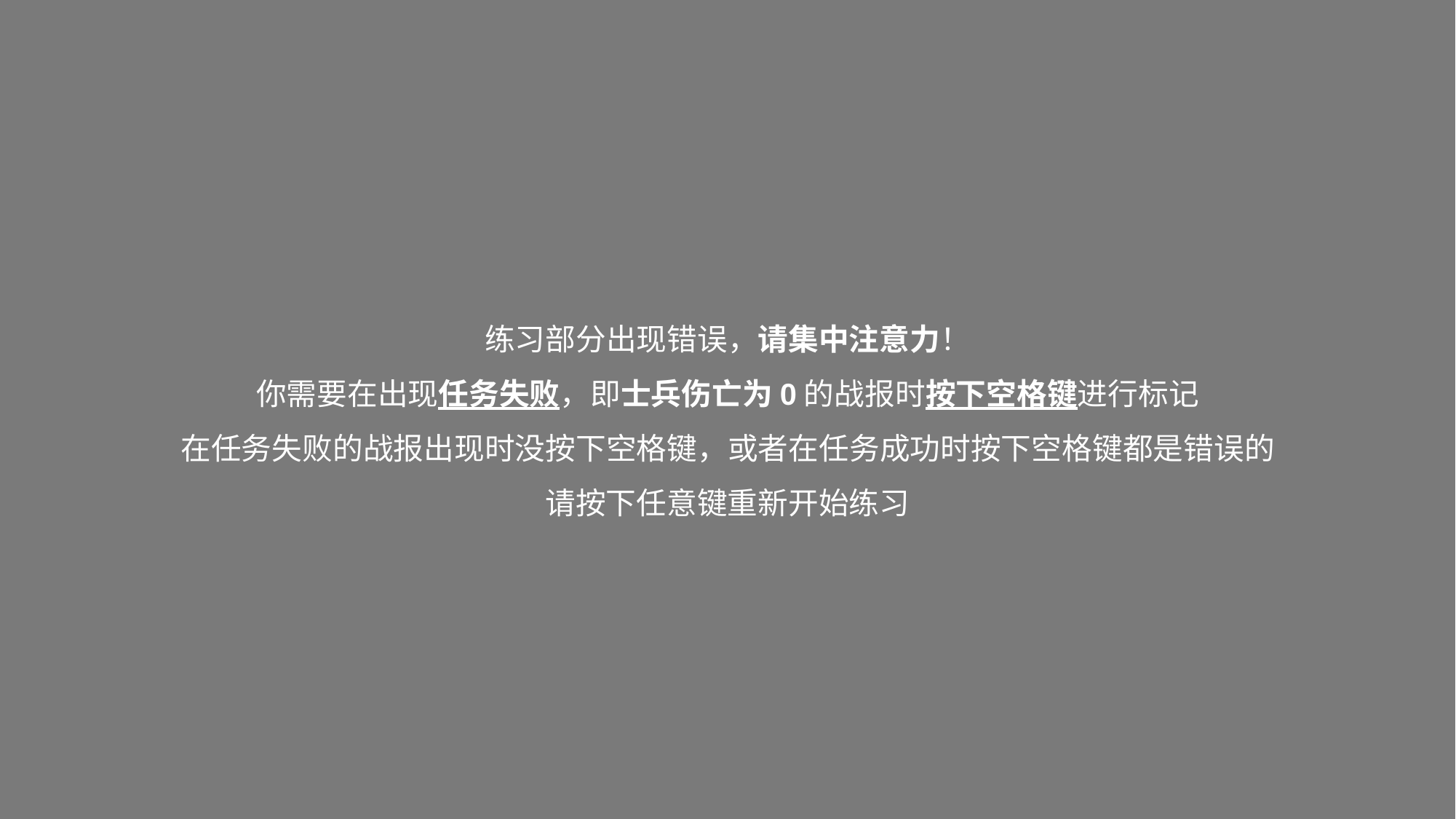

练习部分出现错误，请集中注意力！
你需要在出现任务失败，即士兵伤亡为0的战报时按下空格键进行标记
在任务失败的战报出现时没按下空格键，或者在任务成功时按下空格键都是错误的
请按下任意键重新开始练习